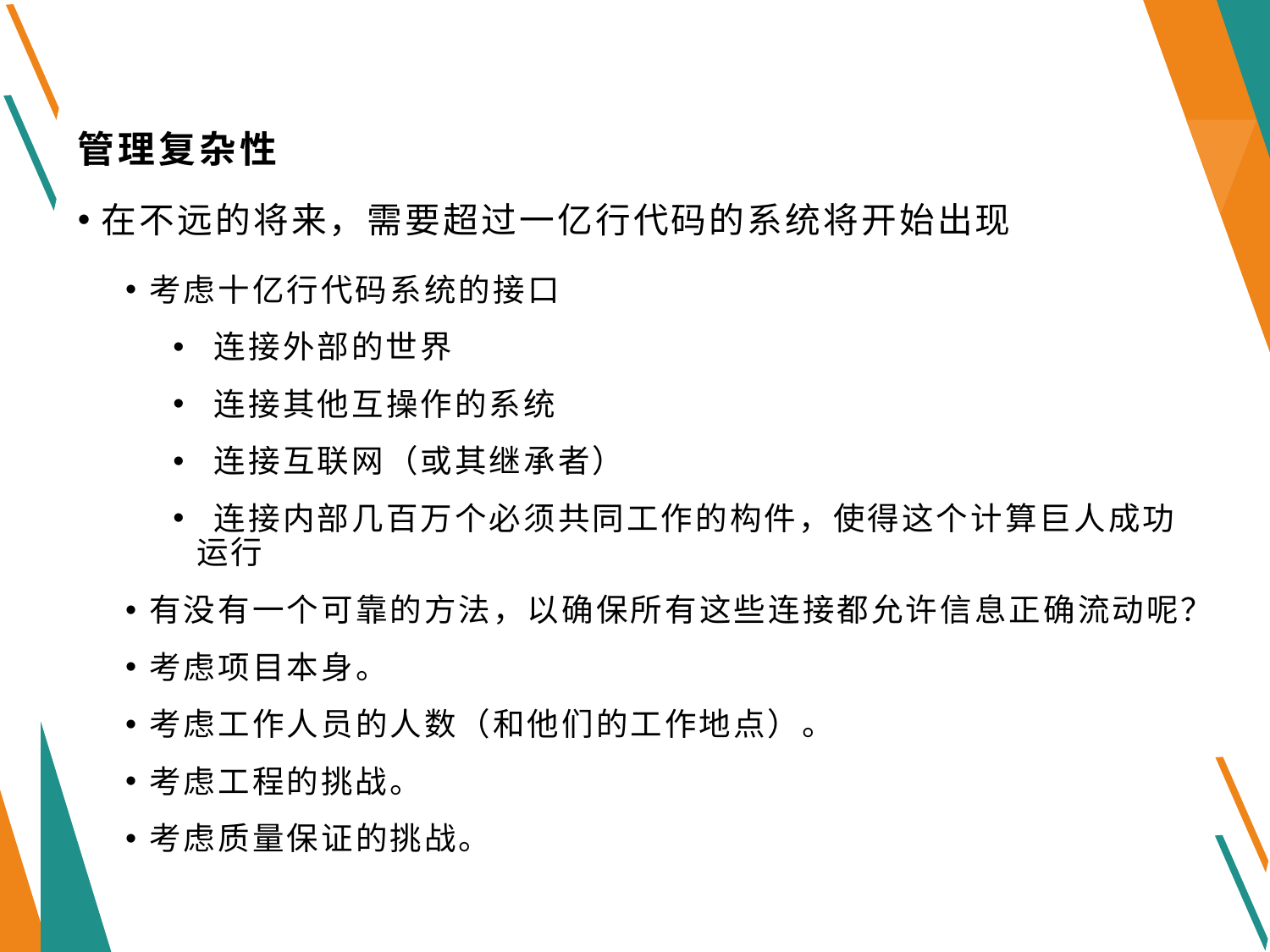

# 管理复杂性
在不远的将来，需要超过一亿行代码的系统将开始出现
考虑十亿行代码系统的接口
 连接外部的世界
 连接其他互操作的系统
 连接互联网（或其继承者）
 连接内部几百万个必须共同工作的构件，使得这个计算巨人成功运行
有没有一个可靠的方法，以确保所有这些连接都允许信息正确流动呢？
考虑项目本身。
考虑工作人员的人数（和他们的工作地点）。
考虑工程的挑战。
考虑质量保证的挑战。

8